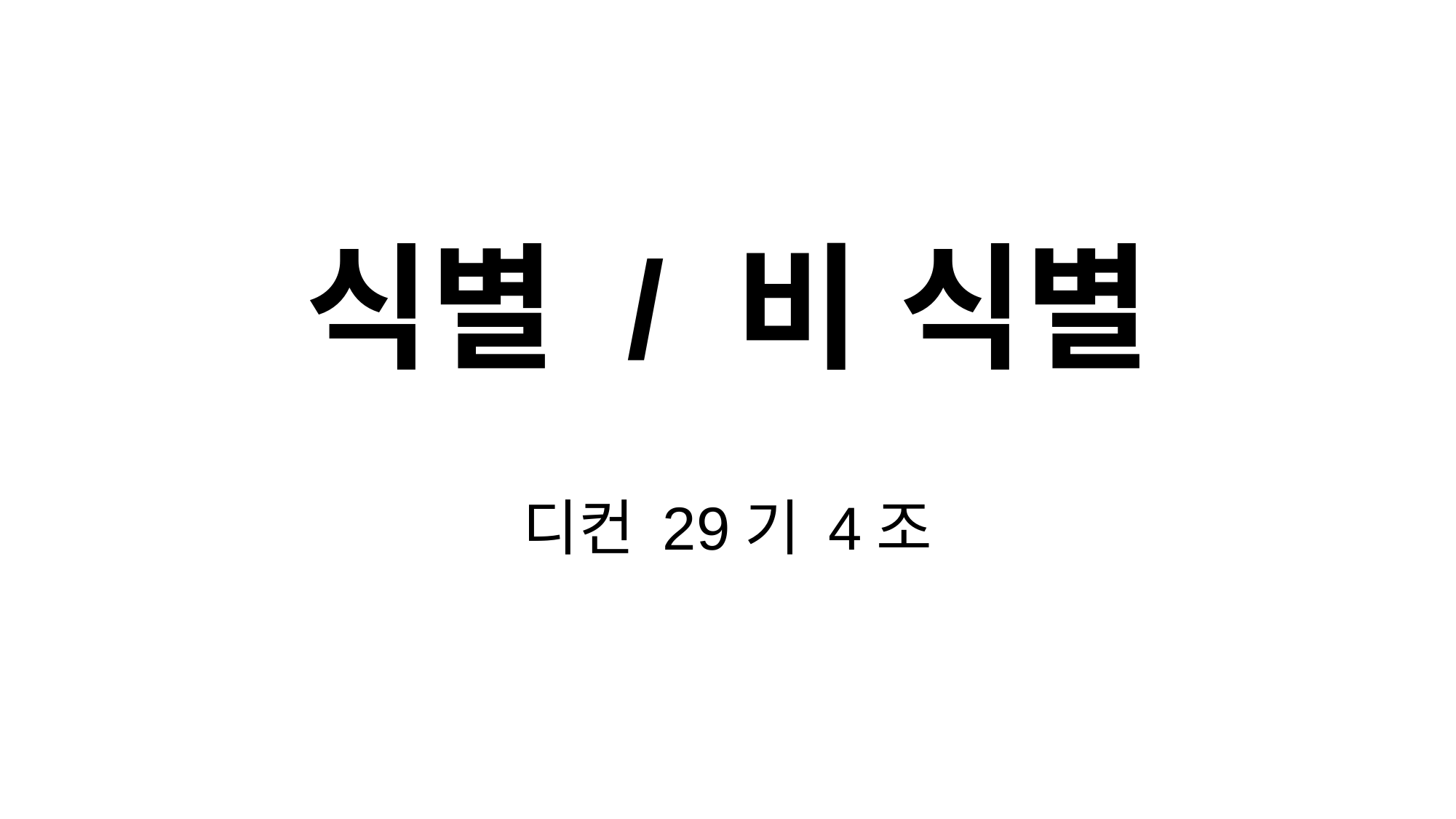

# 식별 / 비 식별
디컨 29기 4조